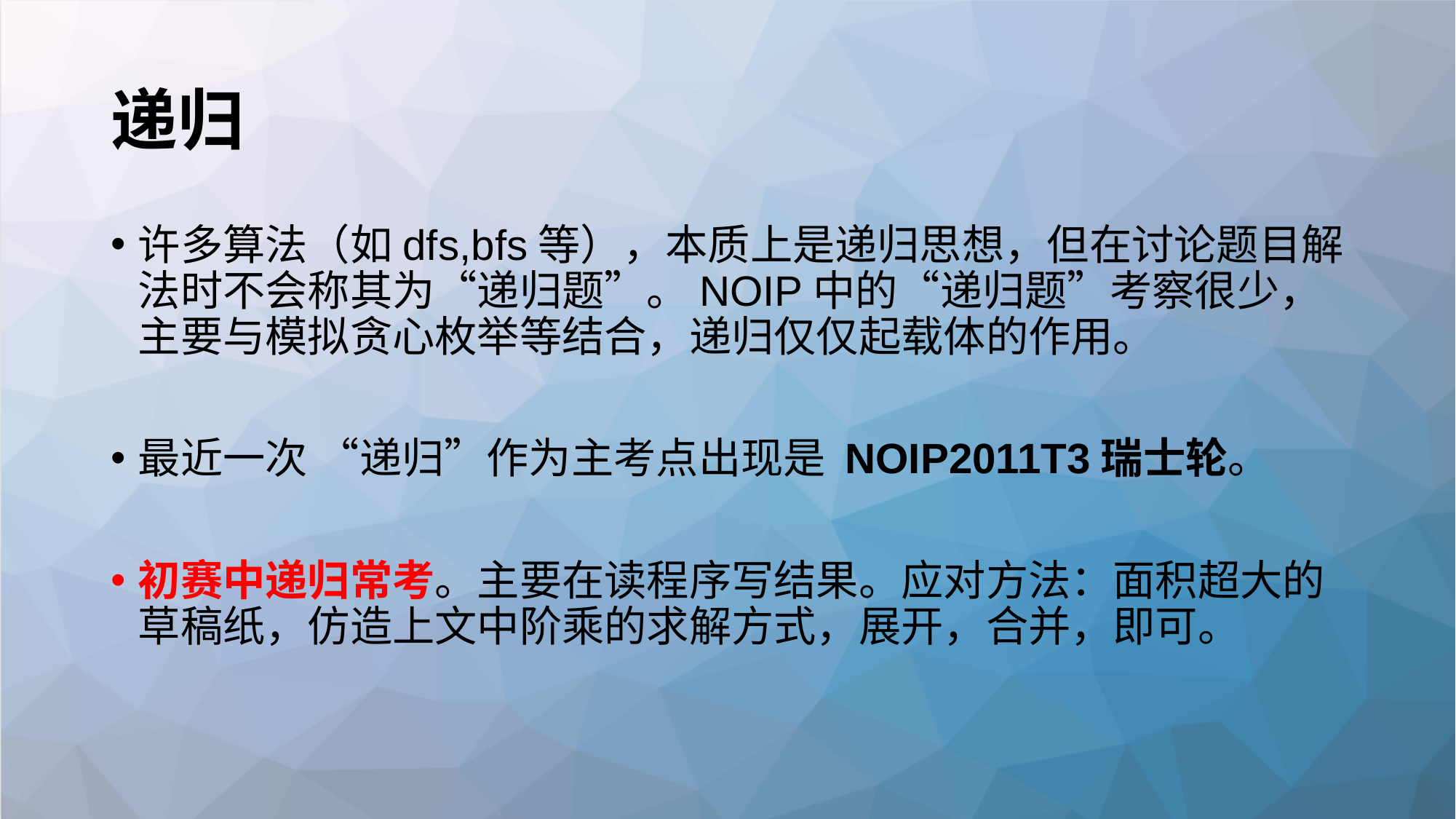

# 递归
许多算法（如dfs,bfs等），本质上是递归思想，但在讨论题目解法时不会称其为“递归题”。NOIP中的“递归题”考察很少，主要与模拟贪心枚举等结合，递归仅仅起载体的作用。

最近一次 “递归”作为主考点出现是 NOIP2011T3瑞士轮。

初赛中递归常考。主要在读程序写结果。应对方法：面积超大的草稿纸，仿造上文中阶乘的求解方式，展开，合并，即可。